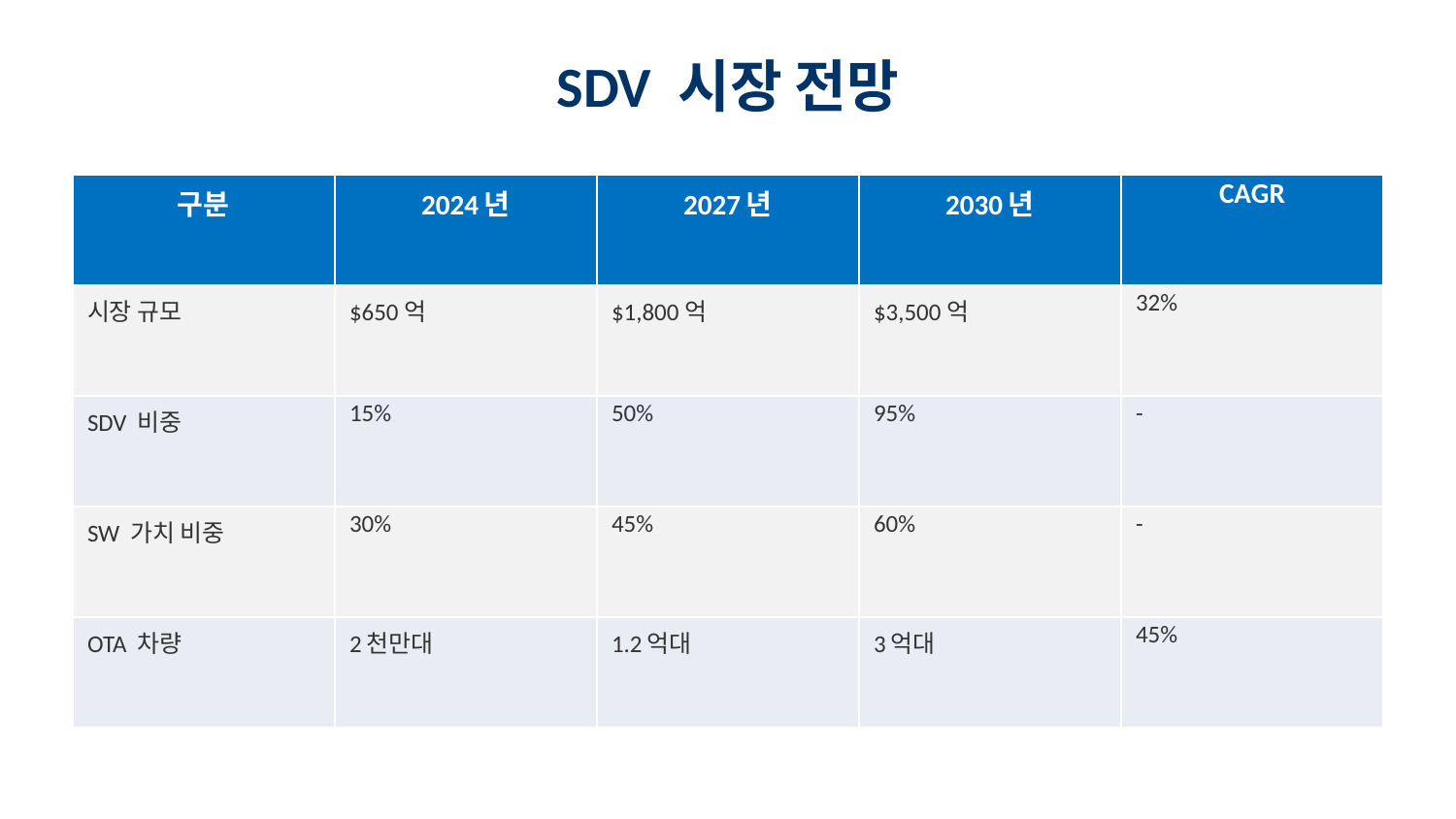

SDV 시장 전망
#
| 구분 | 2024년 | 2027년 | 2030년 | CAGR |
| --- | --- | --- | --- | --- |
| 시장 규모 | $650억 | $1,800억 | $3,500억 | 32% |
| SDV 비중 | 15% | 50% | 95% | - |
| SW 가치 비중 | 30% | 45% | 60% | - |
| OTA 차량 | 2천만대 | 1.2억대 | 3억대 | 45% |